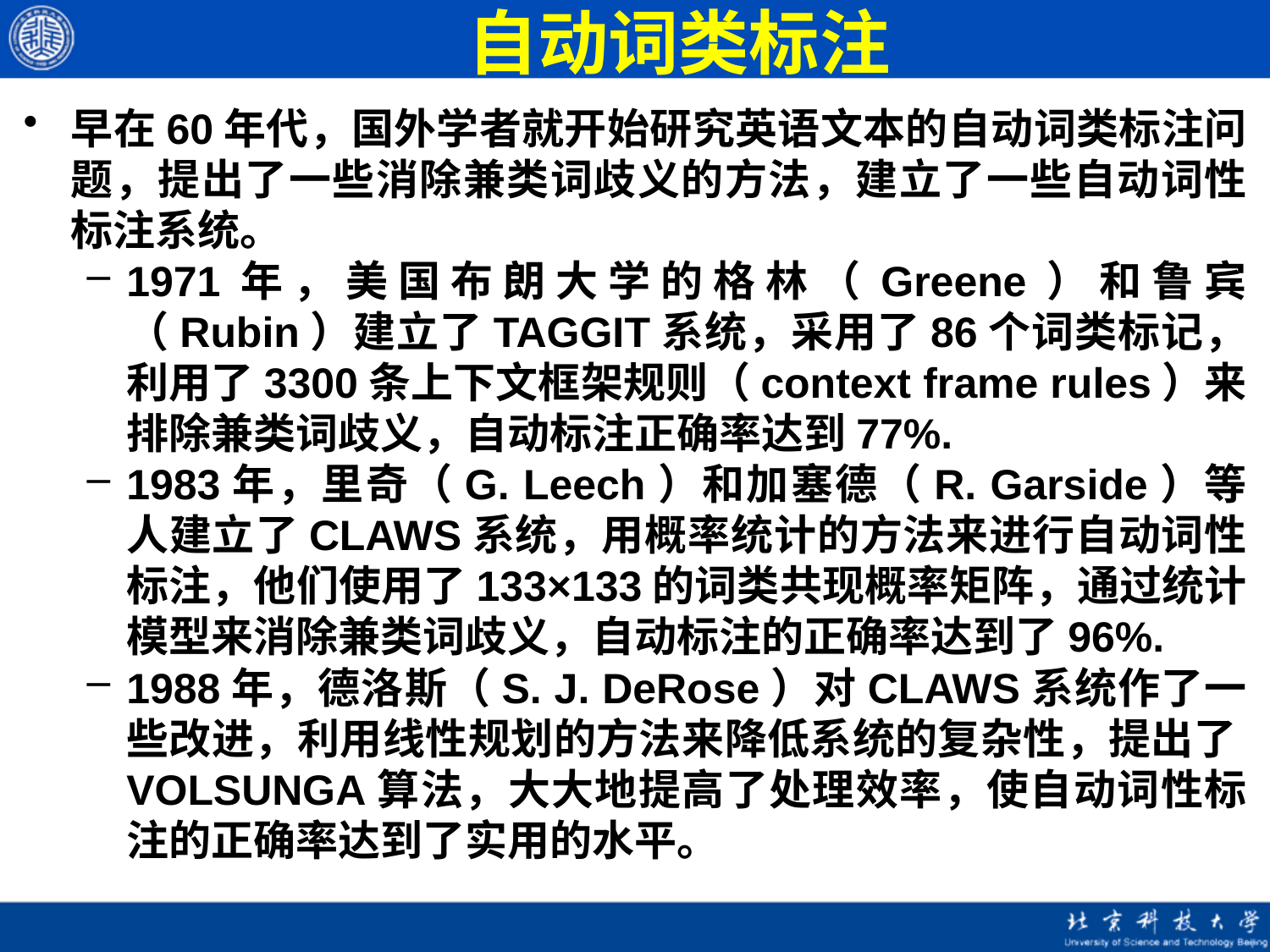

# 自动词类标注
早在60年代，国外学者就开始研究英语文本的自动词类标注问题，提出了一些消除兼类词歧义的方法，建立了一些自动词性标注系统。
1971年，美国布朗大学的格林（Greene）和鲁宾（Rubin）建立了TAGGIT系统，采用了86个词类标记，利用了3300条上下文框架规则（context frame rules）来排除兼类词歧义，自动标注正确率达到77%.
1983年，里奇（G. Leech）和加塞德（R. Garside）等人建立了CLAWS系统，用概率统计的方法来进行自动词性标注，他们使用了133×133的词类共现概率矩阵，通过统计模型来消除兼类词歧义，自动标注的正确率达到了96%.
1988年，德洛斯（S. J. DeRose）对CLAWS系统作了一些改进，利用线性规划的方法来降低系统的复杂性，提出了VOLSUNGA算法，大大地提高了处理效率，使自动词性标注的正确率达到了实用的水平。
24